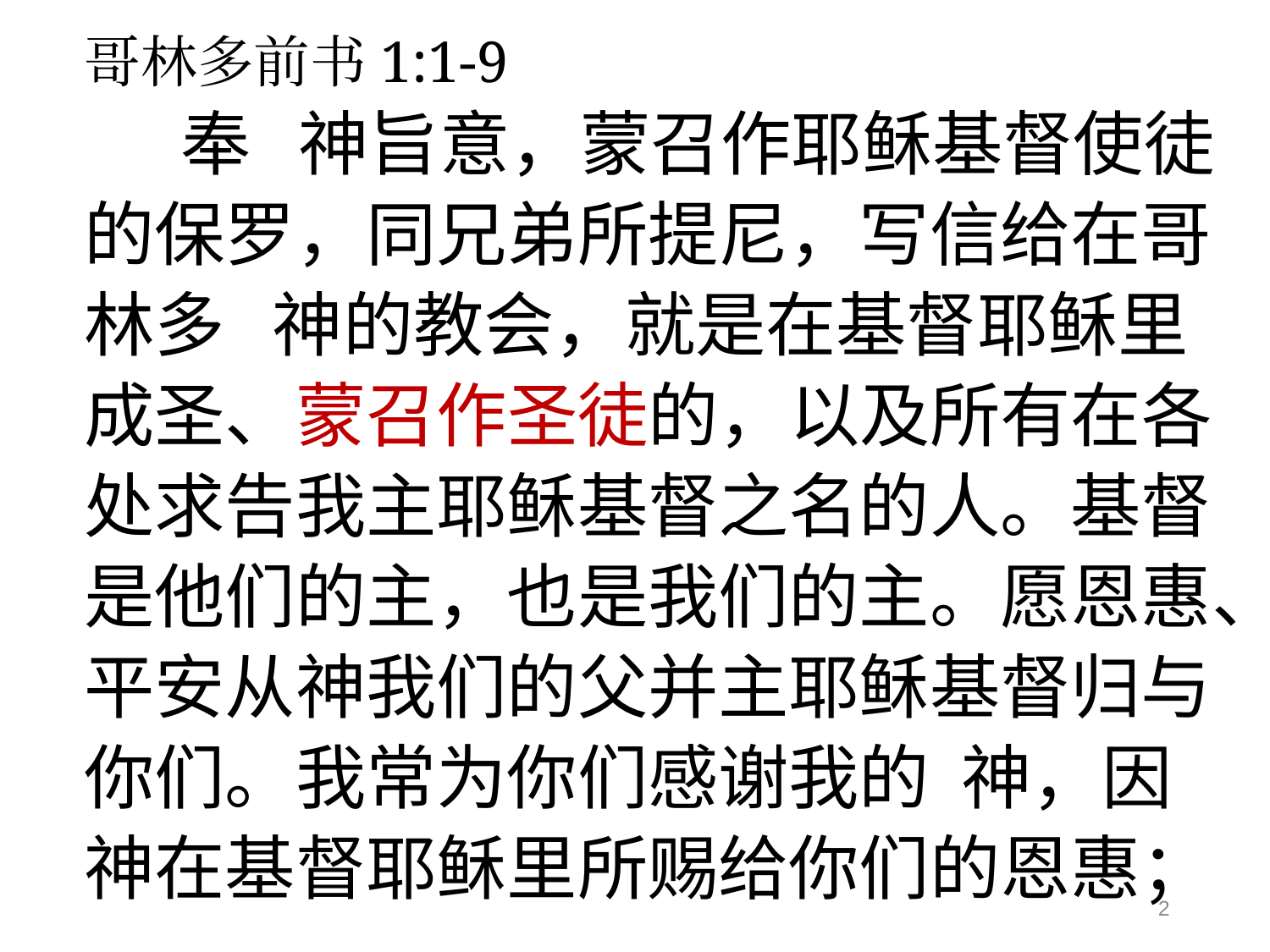

哥林多前书1:1-9
     奉   神旨意，蒙召作耶稣基督使徒的保罗，同兄弟所提尼，写信给在哥林多   神的教会，就是在基督耶稣里成圣、蒙召作圣徒的，以及所有在各处求告我主耶稣基督之名的人。基督是他们的主，也是我们的主。愿恩惠、平安从神我们的父并主耶稣基督归与你们。我常为你们感谢我的  神，因  神在基督耶稣里所赐给你们的恩惠；
2